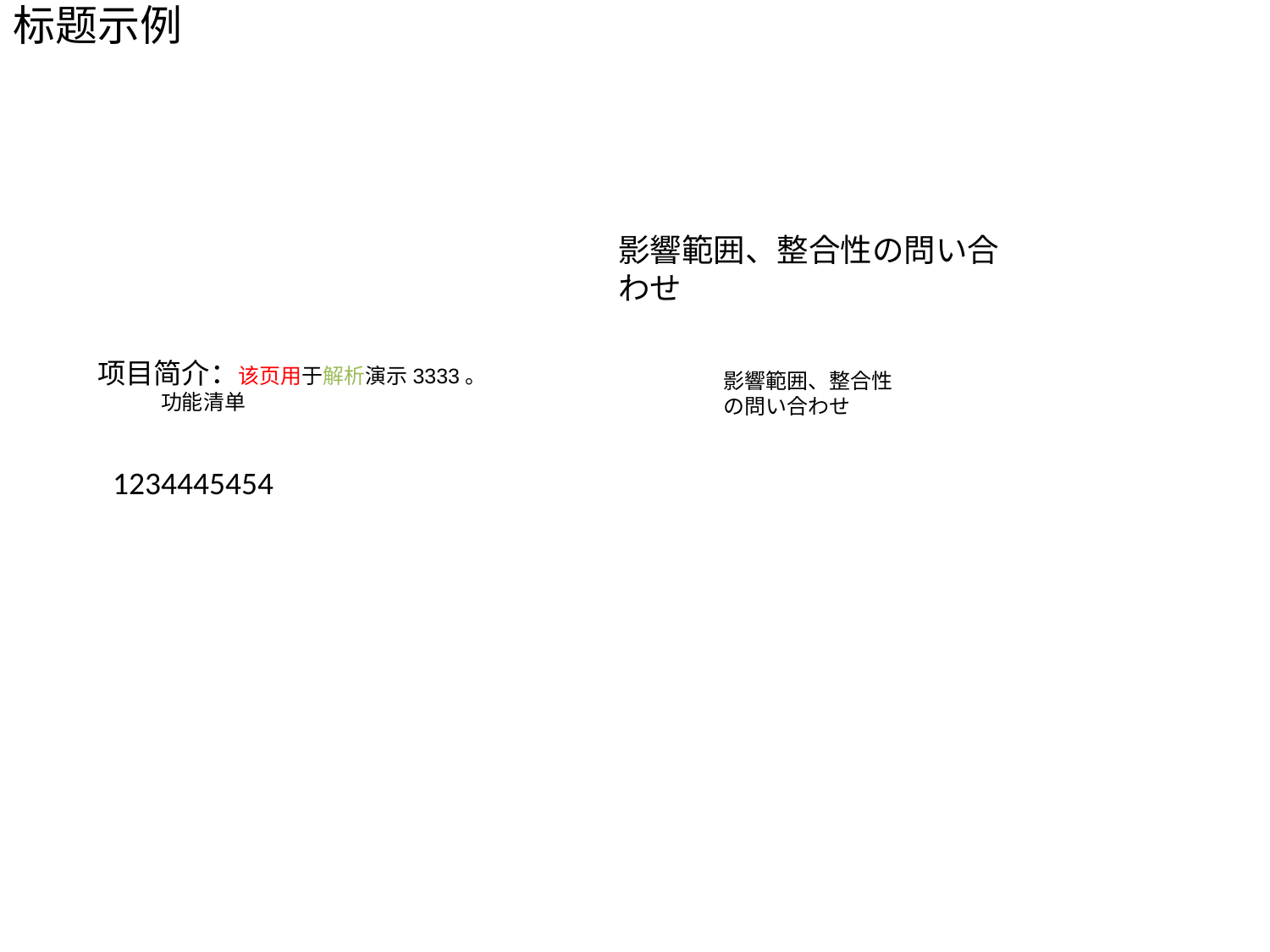

# 标题示例
影響範囲、整合性の問い合わせ
项目简介：该页用于解析演示3333。
功能清单
影響範囲、整合性の問い合わせ
1234445454